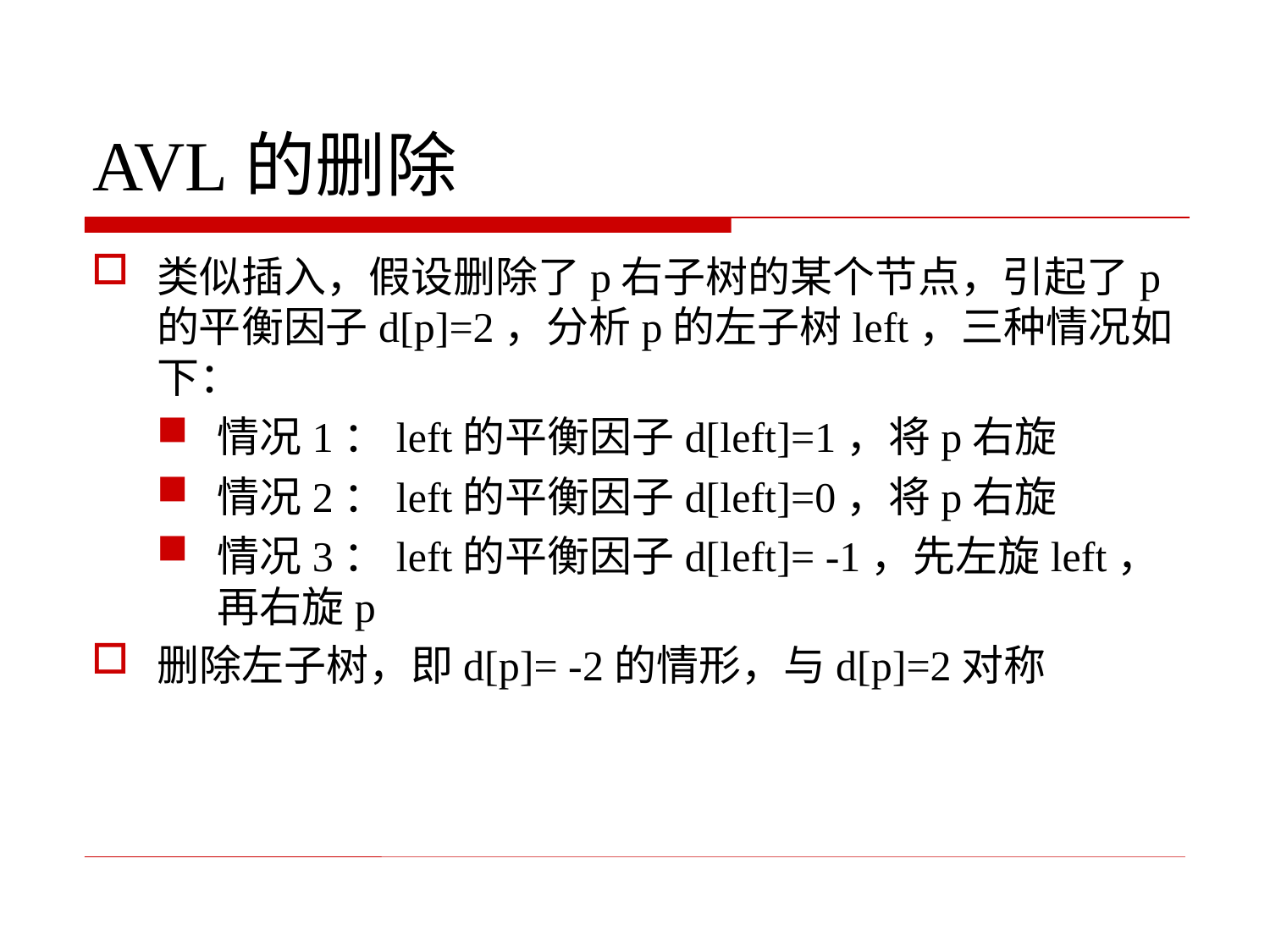

# AVL的删除
类似插入，假设删除了p右子树的某个节点，引起了p的平衡因子d[p]=2，分析p的左子树left，三种情况如下：
情况1：left的平衡因子d[left]=1，将p右旋
情况2：left的平衡因子d[left]=0，将p右旋
情况3：left的平衡因子d[left]= -1，先左旋left，再右旋p
删除左子树，即d[p]= -2的情形，与d[p]=2对称